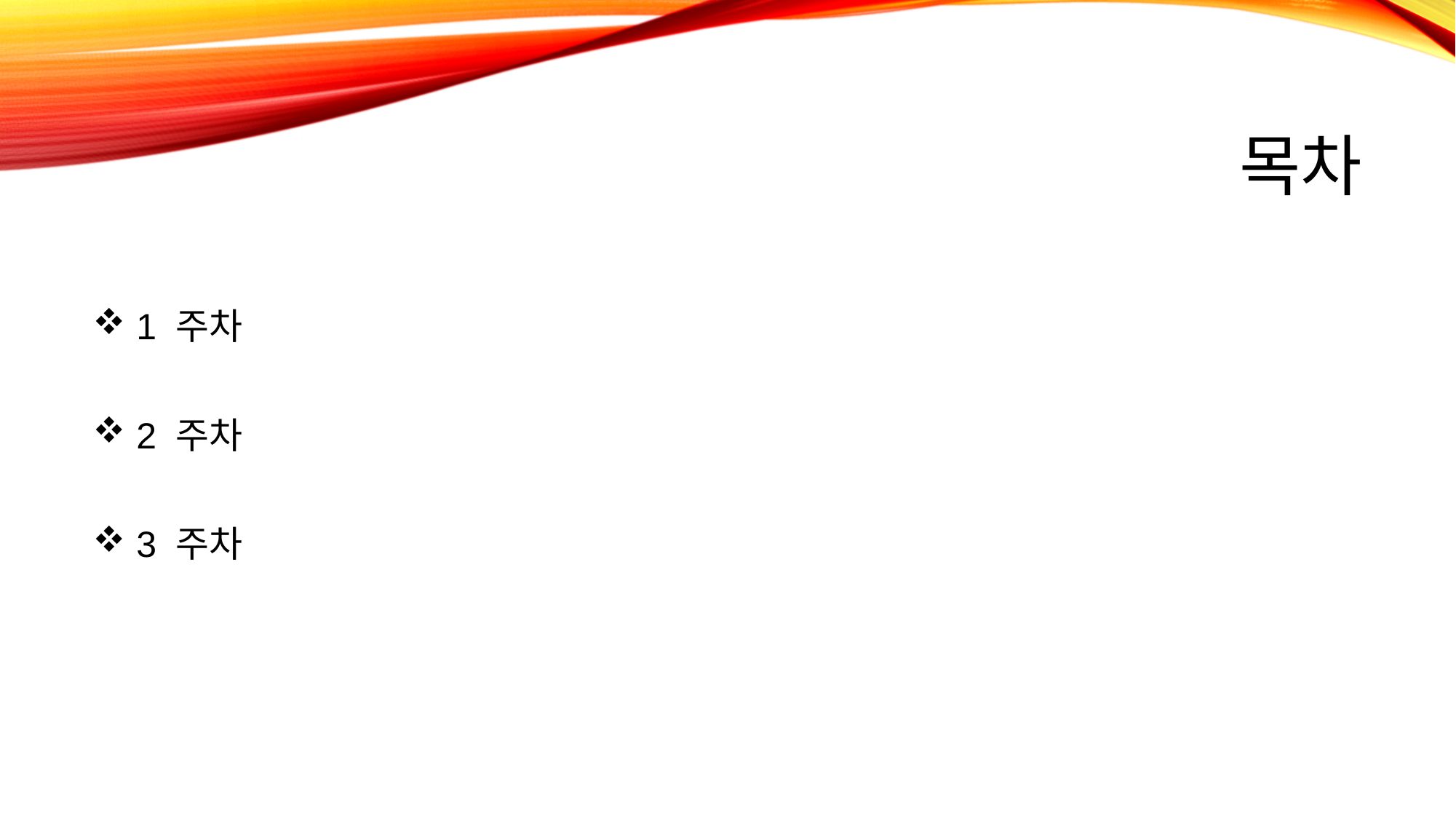

# 목차

 1 주차

 2 주차

 3 주차